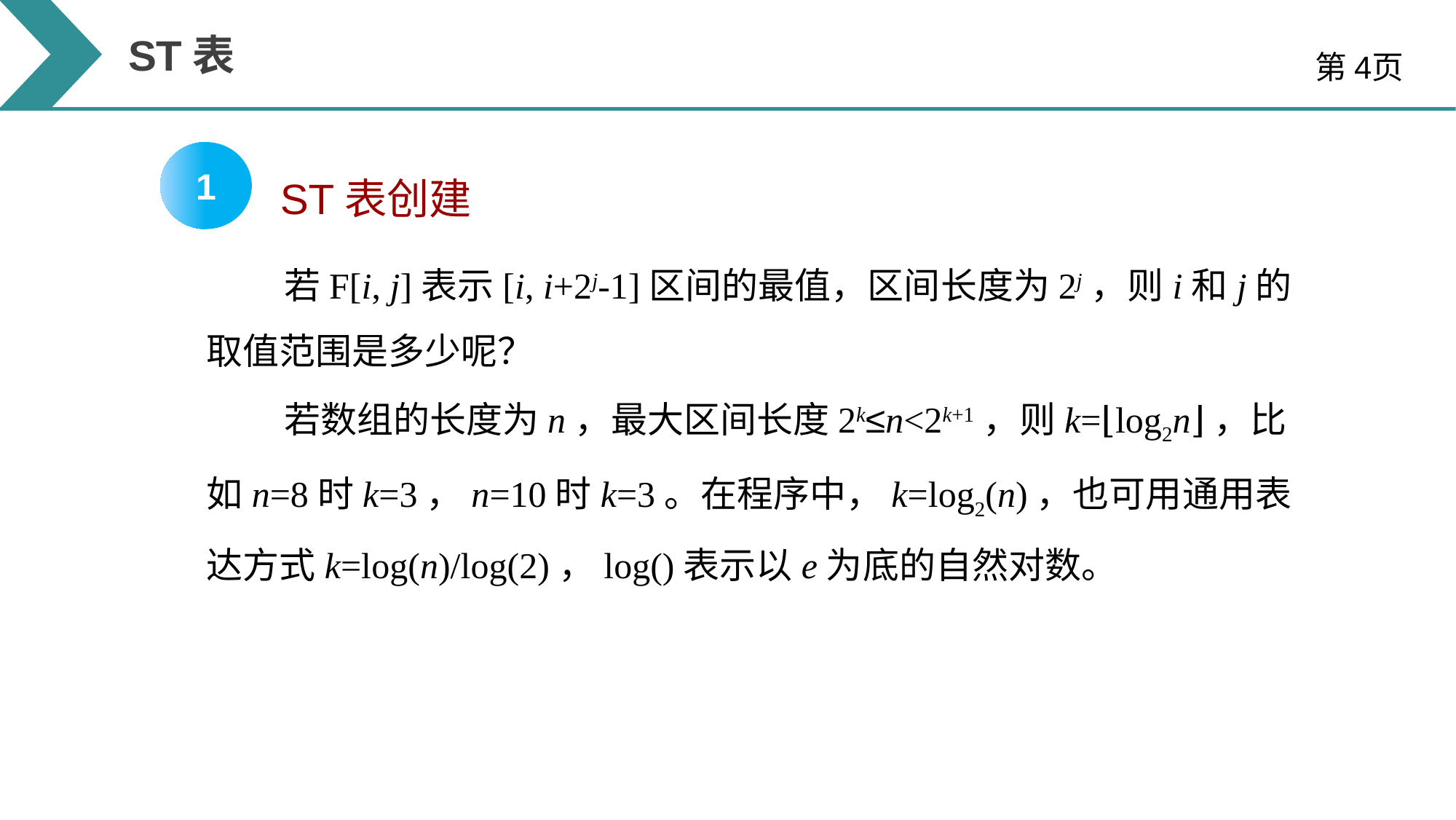

ST表
第4页
ST表创建
1
若F[i, j]表示[i, i+2j-1]区间的最值，区间长度为2j，则i和j的取值范围是多少呢？
若数组的长度为n，最大区间长度2k≤n<2k+1，则k=⌊log2n⌋，比如n=8时k=3，n=10时k=3。在程序中，k=log2(n)，也可用通用表达方式k=log(n)/log(2)，log()表示以e为底的自然对数。